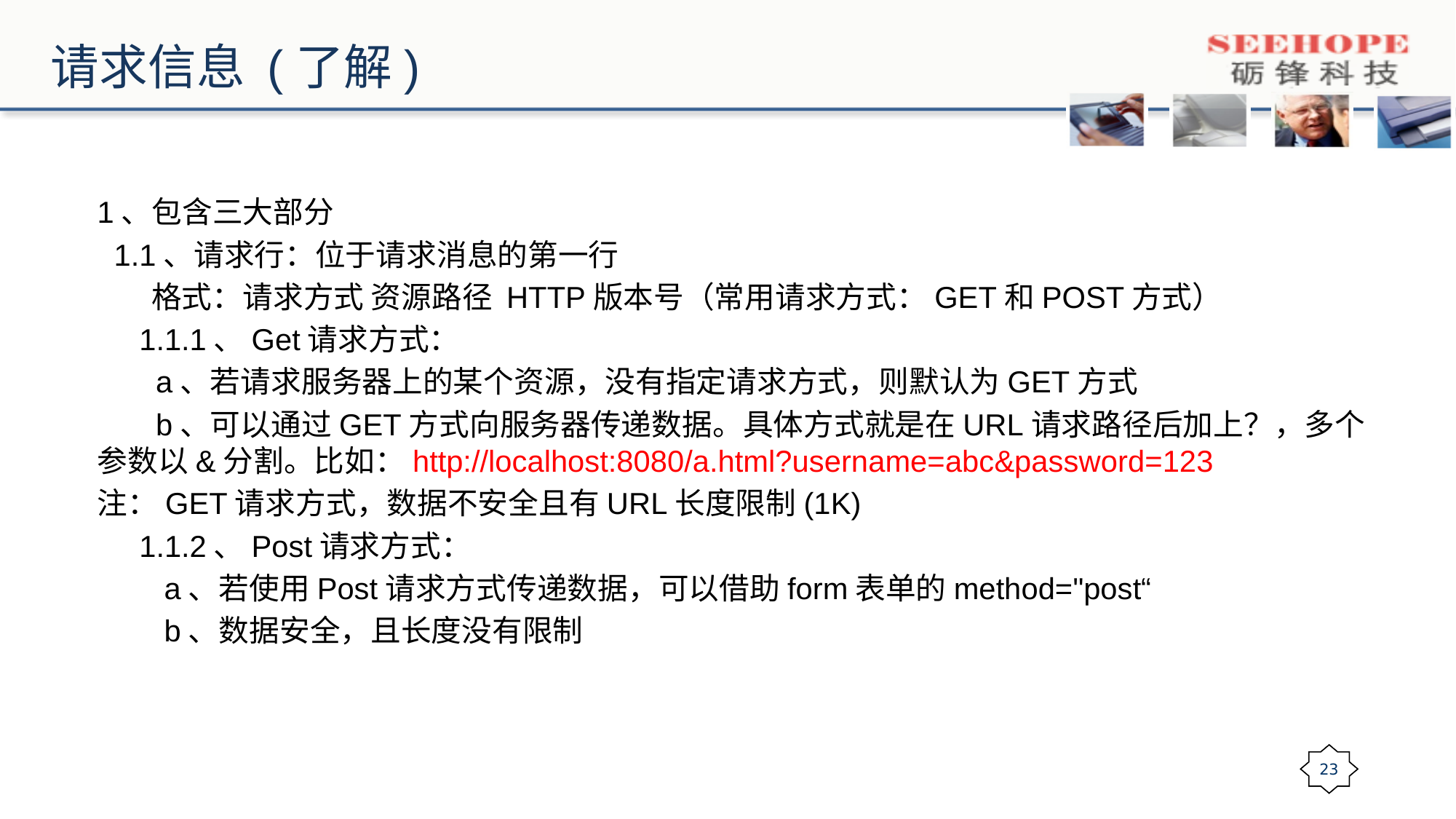

# 请求信息 (了解)
1、包含三大部分
  1.1、请求行：位于请求消息的第一行
       格式：请求方式 资源路径 HTTP版本号（常用请求方式：GET和POST方式）
     1.1.1、Get请求方式：
       a、若请求服务器上的某个资源，没有指定请求方式，则默认为GET方式
       b、可以通过GET方式向服务器传递数据。具体方式就是在URL请求路径后加上？，多个参数以&分割。比如：http://localhost:8080/a.html?username=abc&password=123
注：GET请求方式，数据不安全且有URL长度限制(1K)
     1.1.2、Post请求方式：
        a、若使用Post请求方式传递数据，可以借助form表单的method="post“
        b、数据安全，且长度没有限制